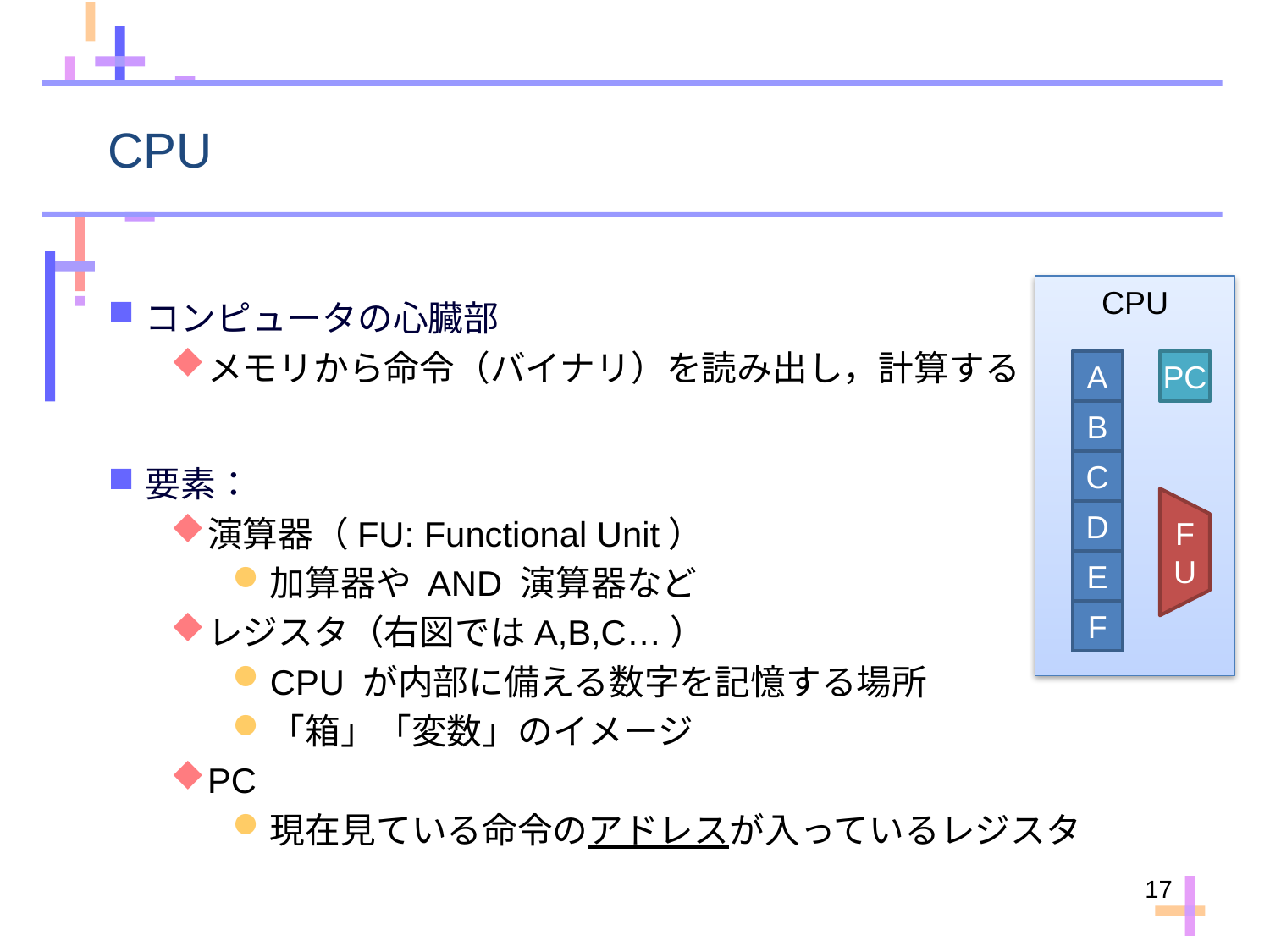

# CPU
コンピュータの心臓部
メモリから命令（バイナリ）を読み出し，計算する

要素：
演算器（FU: Functional Unit）
加算器や AND 演算器など
レジスタ（右図ではA,B,C…）
CPU が内部に備える数字を記憶する場所
「箱」「変数」のイメージ
PC
現在見ている命令のアドレスが入っているレジスタ
CPU
A
PC
B
C
D
FU
E
F
17